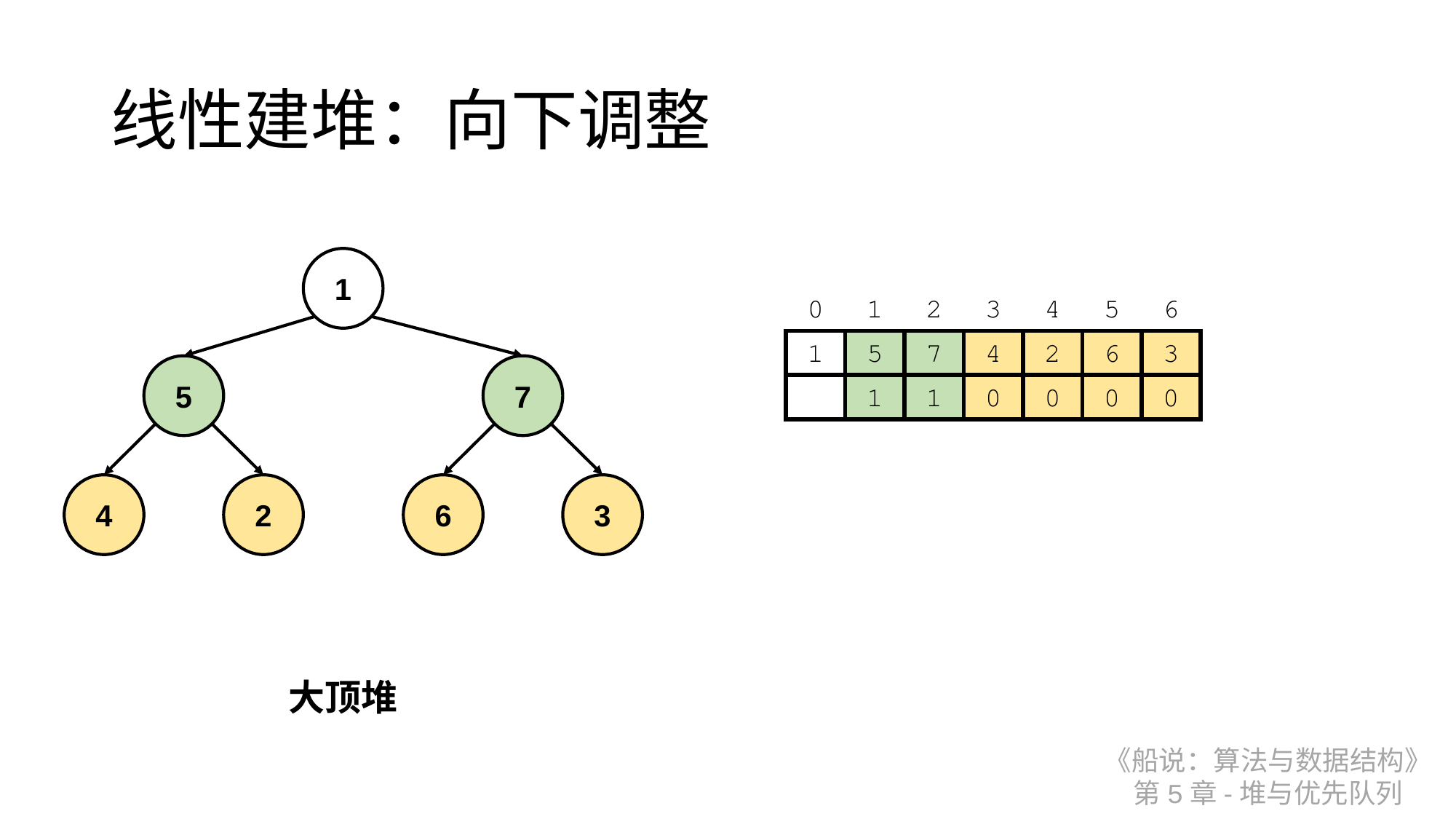

# 线性建堆：向下调整
1
| 0 | 1 | 2 | 3 | 4 | 5 | 6 |
| --- | --- | --- | --- | --- | --- | --- |
| 1 | 5 | 7 | 4 | 2 | 6 | 3 |
|  | 1 | 1 | 0 | 0 | 0 | 0 |
5
7
4
2
6
3
大顶堆